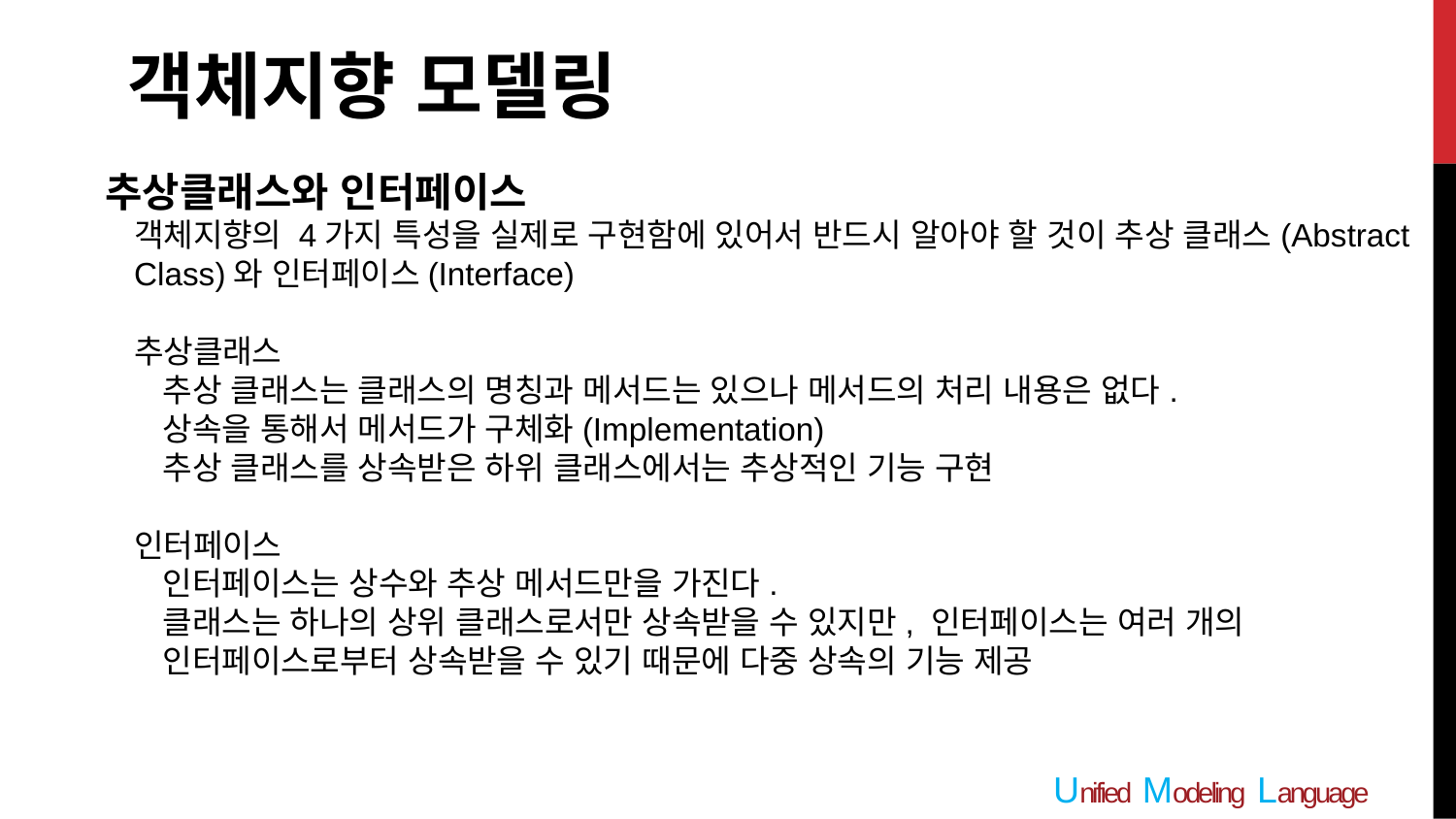

객체지향 모델링
추상클래스와 인터페이스
객체지향의 4가지 특성을 실제로 구현함에 있어서 반드시 알아야 할 것이 추상 클래스(Abstract Class)와 인터페이스(Interface)

추상클래스
추상 클래스는 클래스의 명칭과 메서드는 있으나 메서드의 처리 내용은 없다.
상속을 통해서 메서드가 구체화(Implementation)
추상 클래스를 상속받은 하위 클래스에서는 추상적인 기능 구현

인터페이스
인터페이스는 상수와 추상 메서드만을 가진다.
클래스는 하나의 상위 클래스로서만 상속받을 수 있지만, 인터페이스는 여러 개의 인터페이스로부터 상속받을 수 있기 때문에 다중 상속의 기능 제공